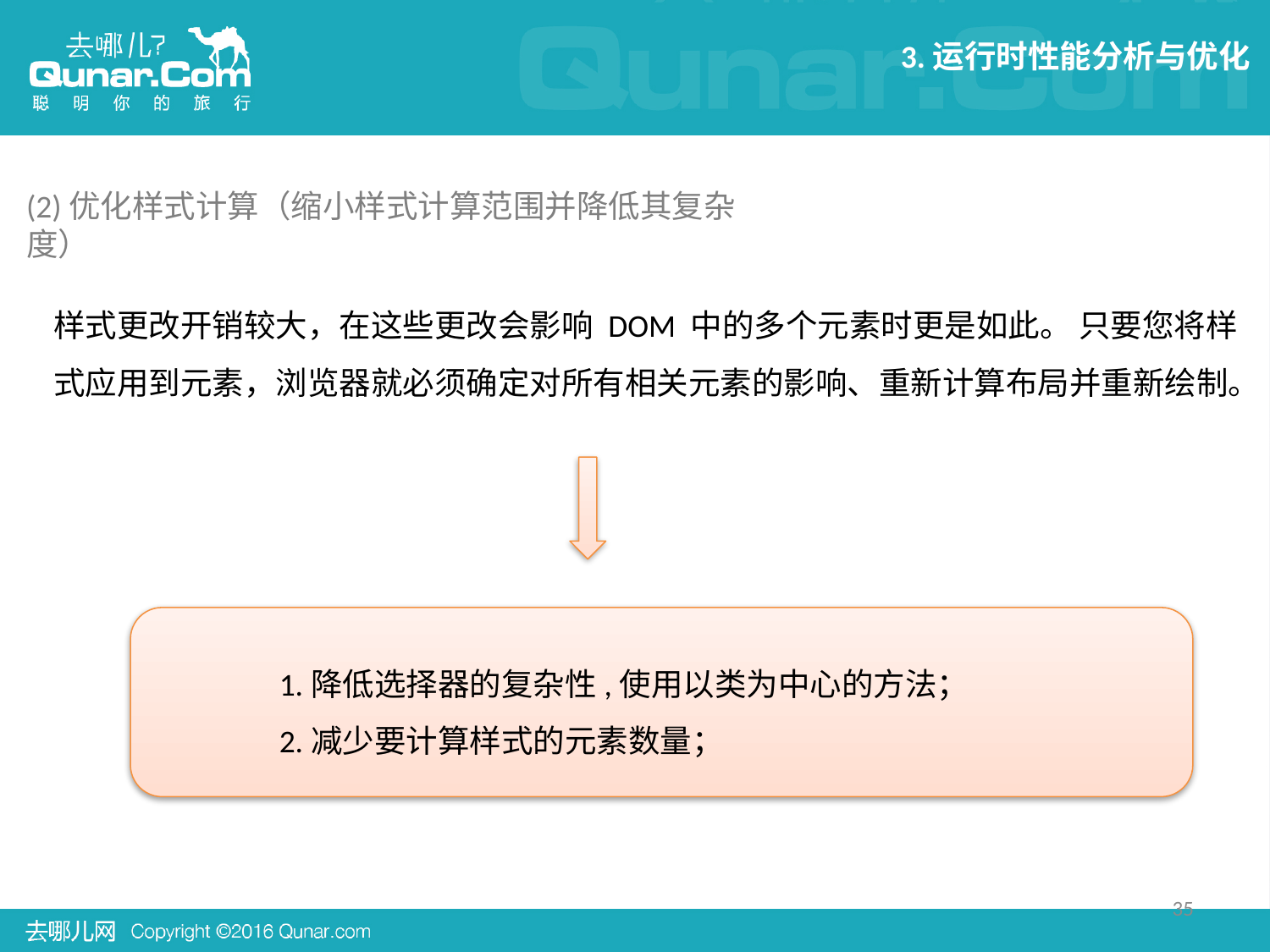

3.运行时性能分析与优化
(2)优化样式计算（缩小样式计算范围并降低其复杂度）

样式更改开销较大，在这些更改会影响 DOM 中的多个元素时更是如此。 只要您将样式应用到元素，浏览器就必须确定对所有相关元素的影响、重新计算布局并重新绘制。

	1.降低选择器的复杂性,使用以类为中心的方法；
 	2.减少要计算样式的元素数量；
35